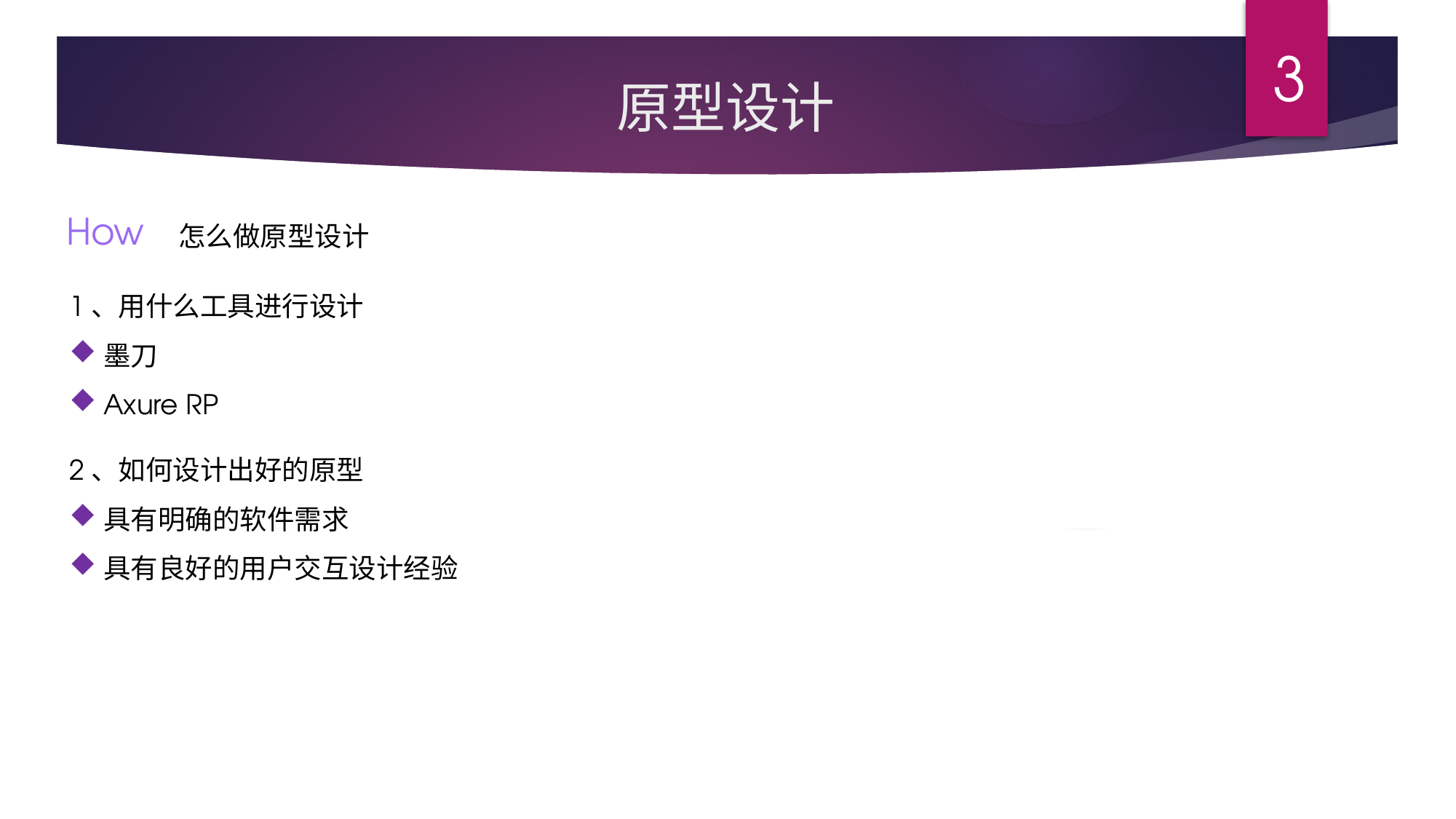

3
# 原型设计
How
怎么做原型设计
1、用什么工具进行设计
墨刀
Axure RP

2、如何设计出好的原型
具有明确的软件需求
具有良好的用户交互设计经验